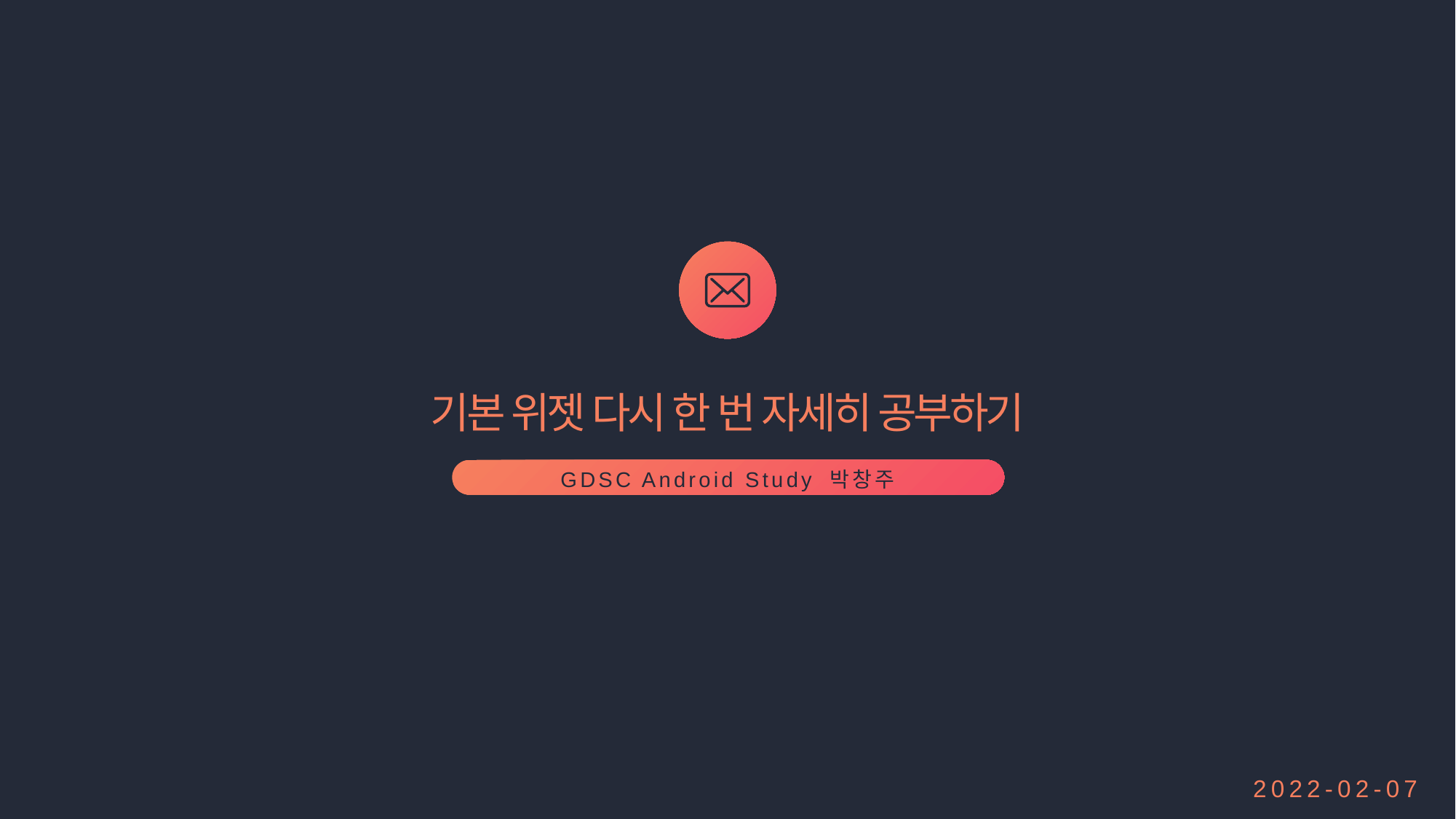

기본 위젯 다시 한 번 자세히 공부하기
GDSC Android Study 박창주

2022-02-07